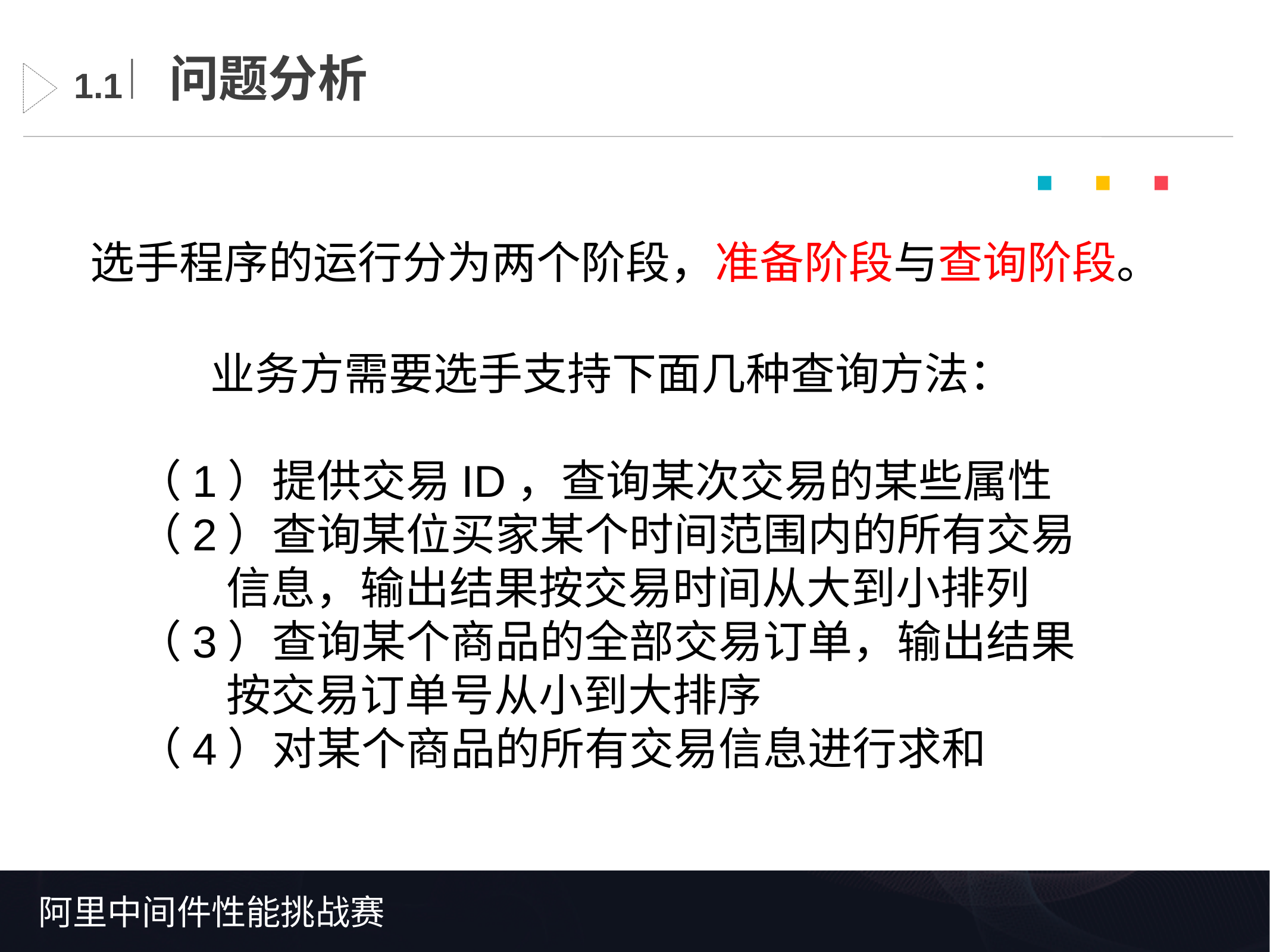

问题分析
1.1

· · ·

选手程序的运行分为两个阶段，准备阶段与查询阶段。
业务方需要选手支持下面几种查询方法：

（1）提供交易ID，查询某次交易的某些属性
（2）查询某位买家某个时间范围内的所有交易	信息，输出结果按交易时间从大到小排列
（3）查询某个商品的全部交易订单，输出结果	按交易订单号从小到大排序
（4）对某个商品的所有交易信息进行求和